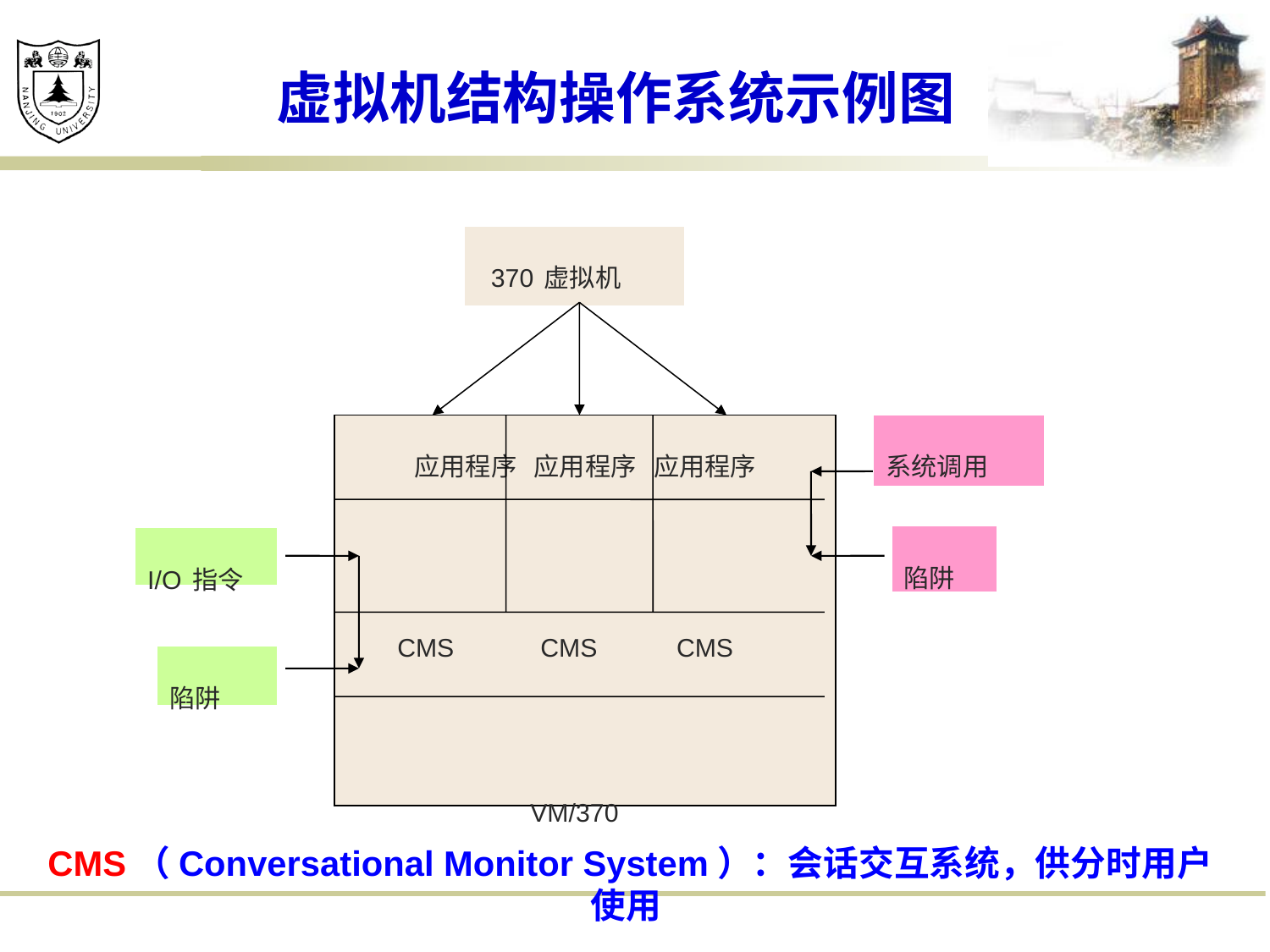

# 虚拟机结构操作系统示例图
  370虚拟机

应用程序   应用程序   应用程序

       CMS            CMS           CMS

                         VM/370

         System/370裸机

系统调用

陷阱
I/O指令

陷阱

CMS（Conversational Monitor System）：会话交互系统，供分时用户使用
130